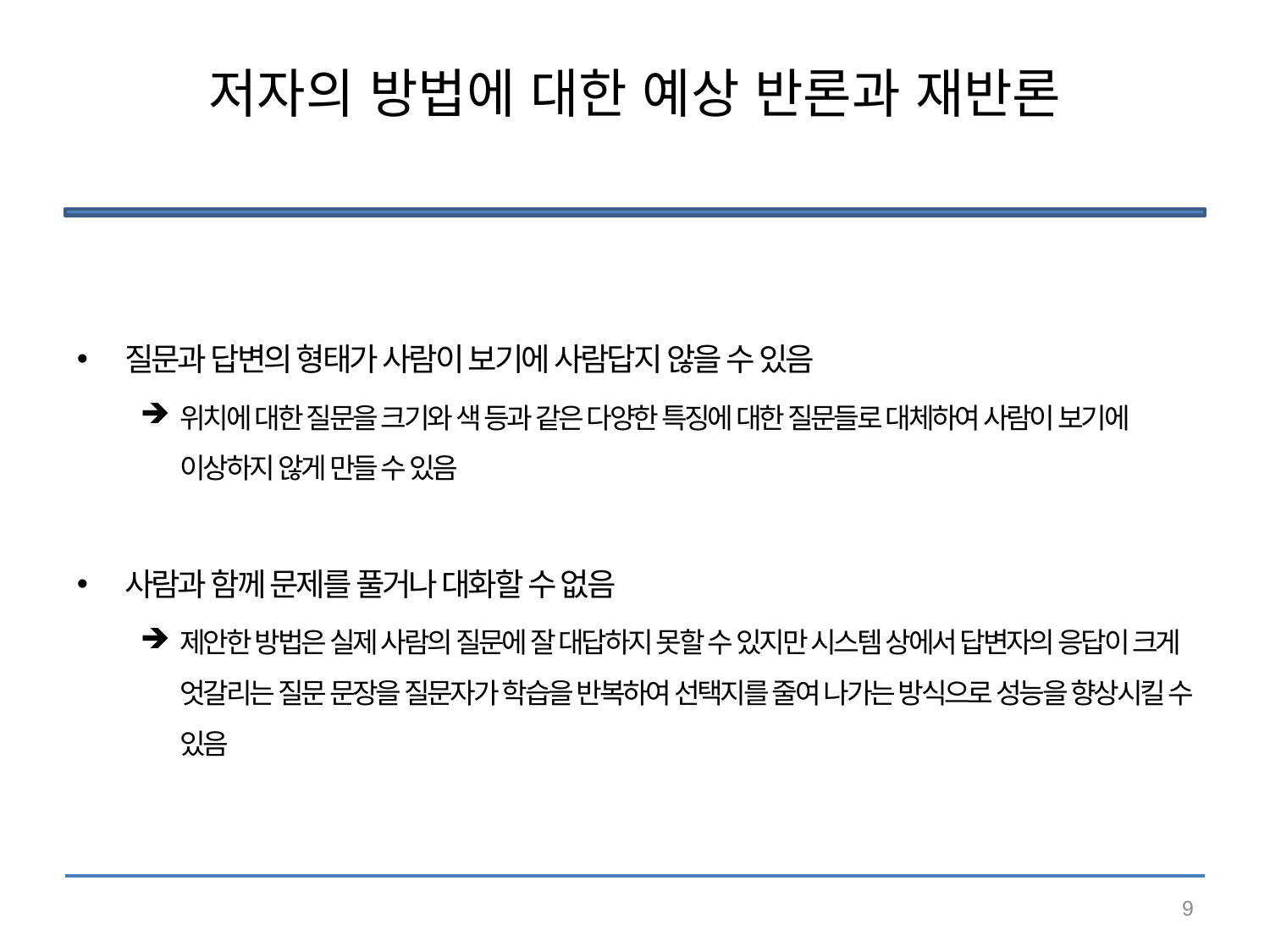

# 저자의 방법에 대한 예상 반론과 재반론
질문과 답변의 형태가 사람이 보기에 사람답지 않을 수 있음
위치에 대한 질문을 크기와 색 등과 같은 다양한 특징에 대한 질문들로 대체하여 사람이 보기에 이상하지 않게 만들 수 있음

사람과 함께 문제를 풀거나 대화할 수 없음
제안한 방법은 실제 사람의 질문에 잘 대답하지 못할 수 있지만 시스템 상에서 답변자의 응답이 크게 엇갈리는 질문 문장을 질문자가 학습을 반복하여 선택지를 줄여 나가는 방식으로 성능을 향상시킬 수 있음
9